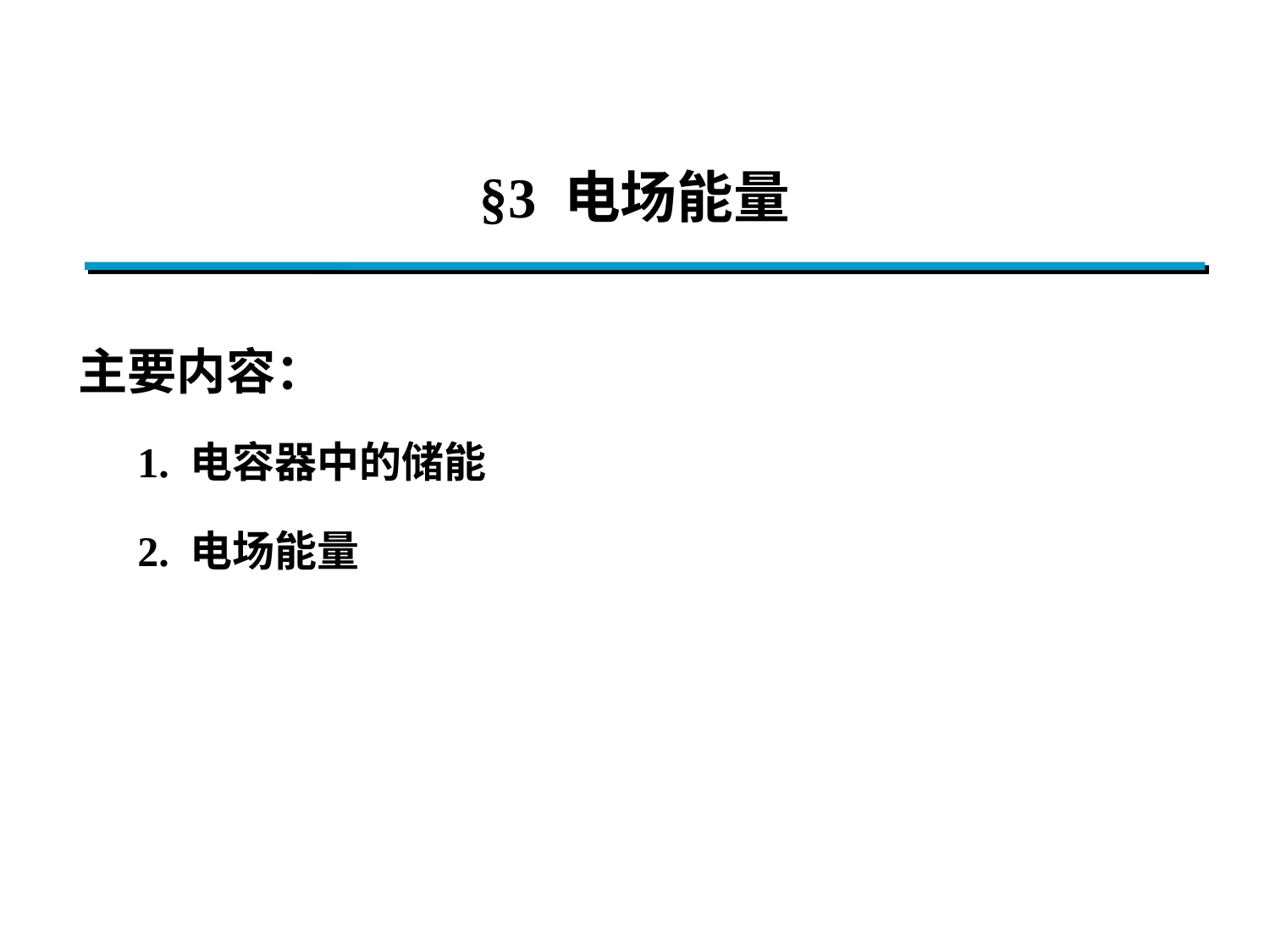

§3 电场能量

主要内容：
1. 电容器中的储能
2. 电场能量